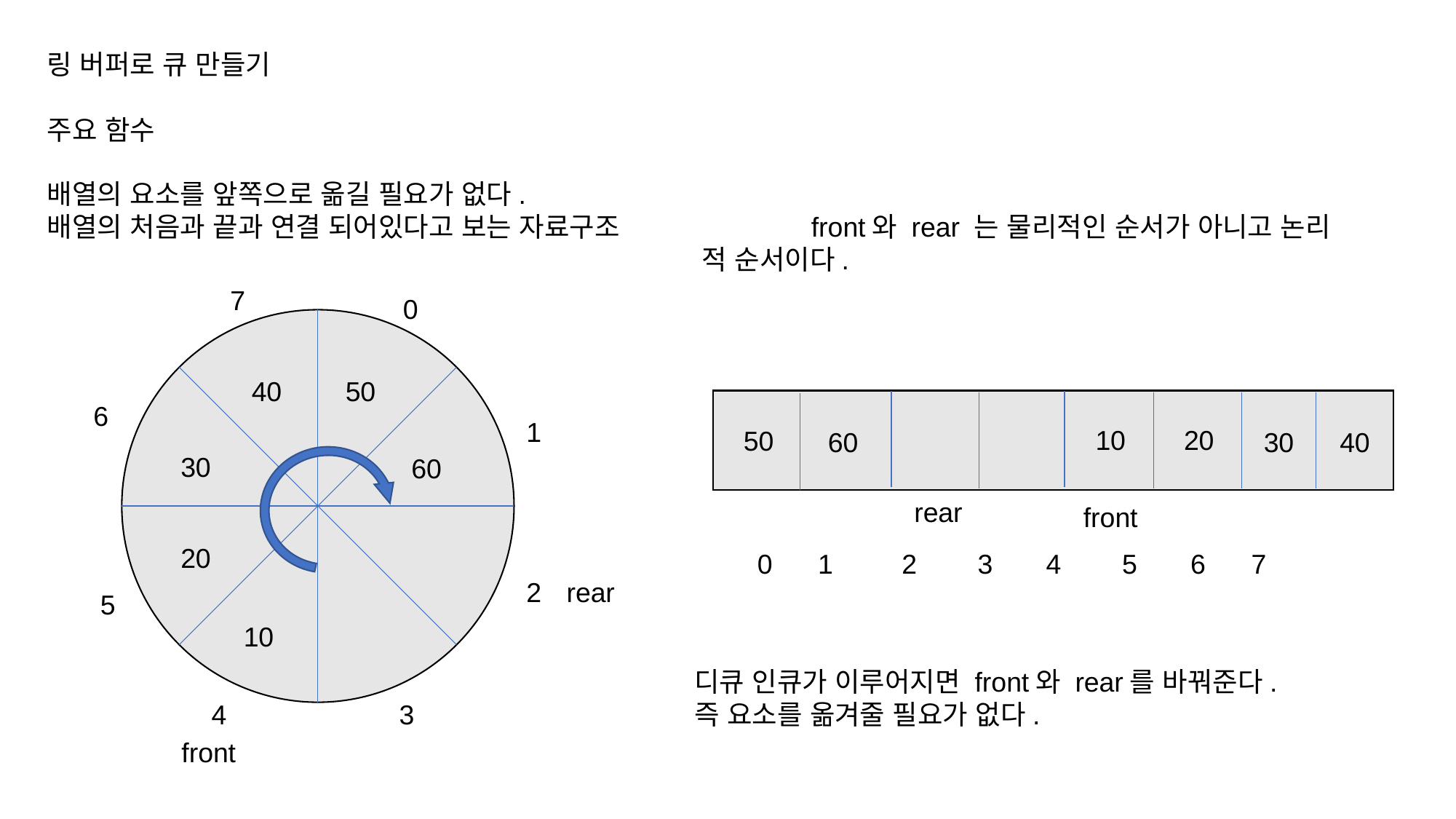

링 버퍼로 큐 만들기
주요 함수
배열의 요소를 앞쪽으로 옮길 필요가 없다.
배열의 처음과 끝과 연결 되어있다고 보는 자료구조		front와 rear 는 물리적인 순서가 아니고 논리							적 순서이다.
7
0

40
50

6
1
10
20
50
60
30
40

30
60
rear
front
20
0      1         2        3       4        5       6      7
2
rear
5
10
디큐 인큐가 이루어지면 front와 rear를 바꿔준다.
즉 요소를 옮겨줄 필요가 없다.
4
3
front